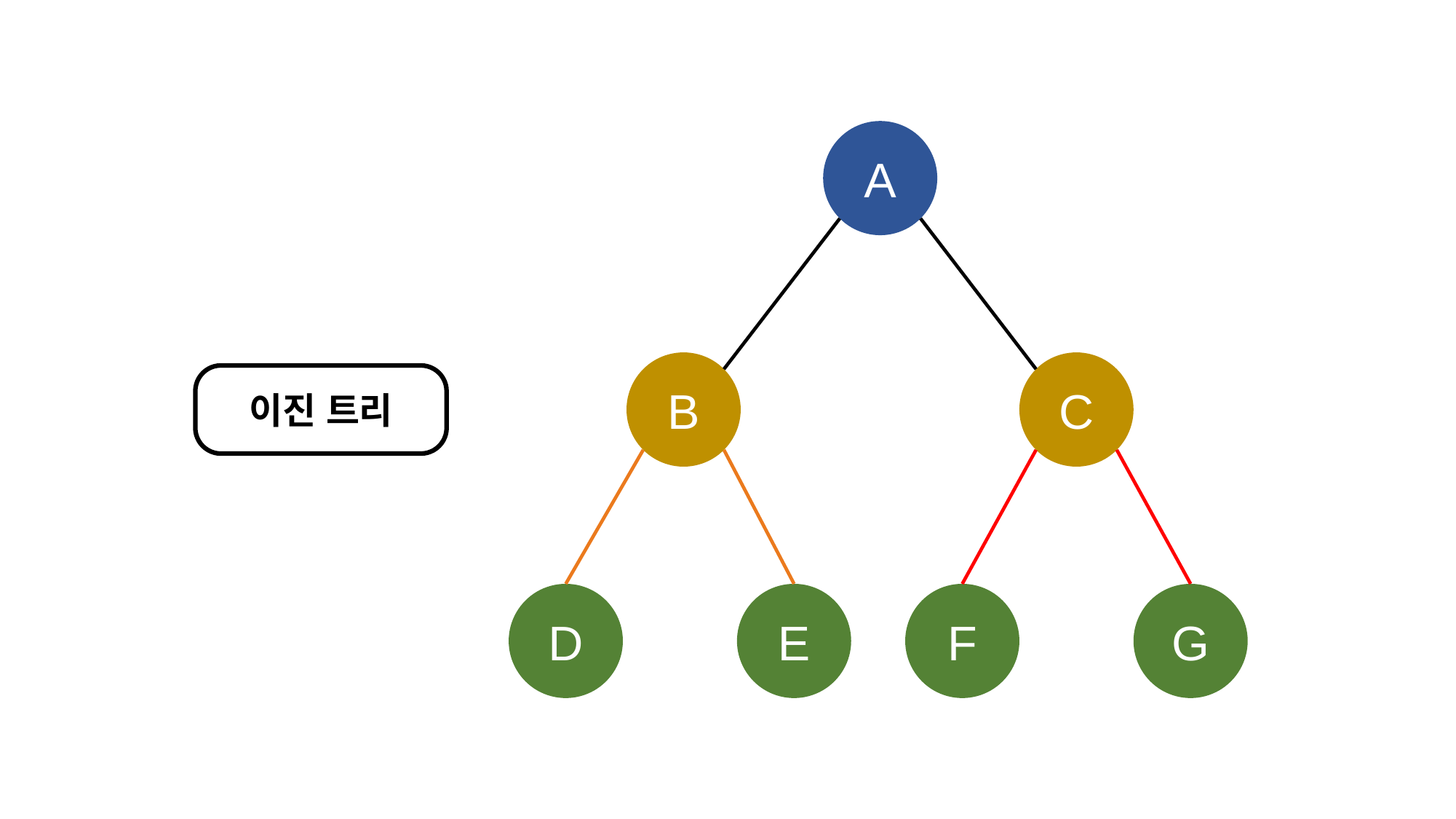

A
B
C
이진 트리
G
F
D
E